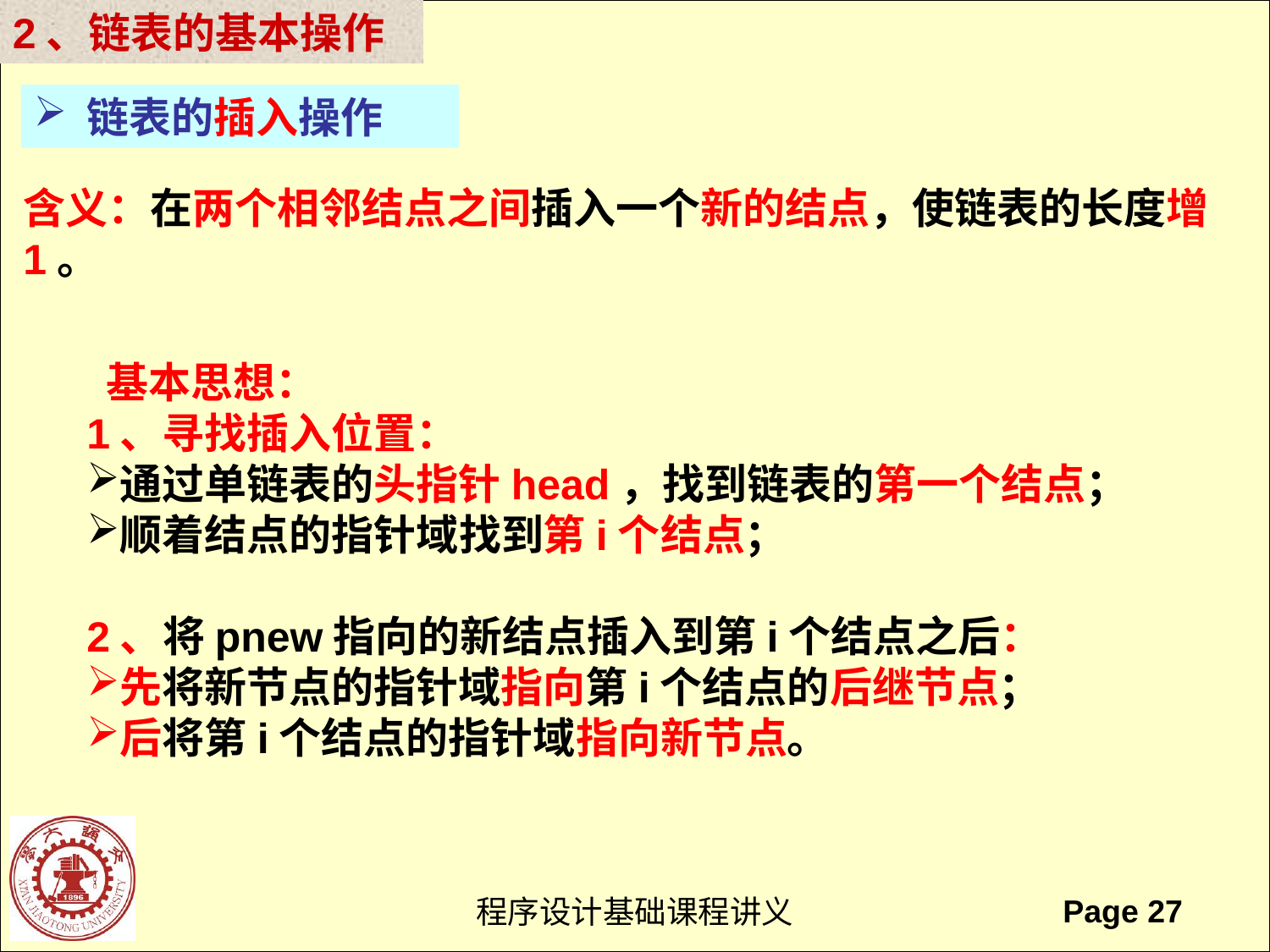

2、链表的基本操作
 链表的插入操作
含义：在两个相邻结点之间插入一个新的结点，使链表的长度增1。
 基本思想：
1、寻找插入位置：
通过单链表的头指针head，找到链表的第一个结点；
顺着结点的指针域找到第i个结点；

2、将pnew指向的新结点插入到第i个结点之后：
先将新节点的指针域指向第i个结点的后继节点；
后将第i个结点的指针域指向新节点。